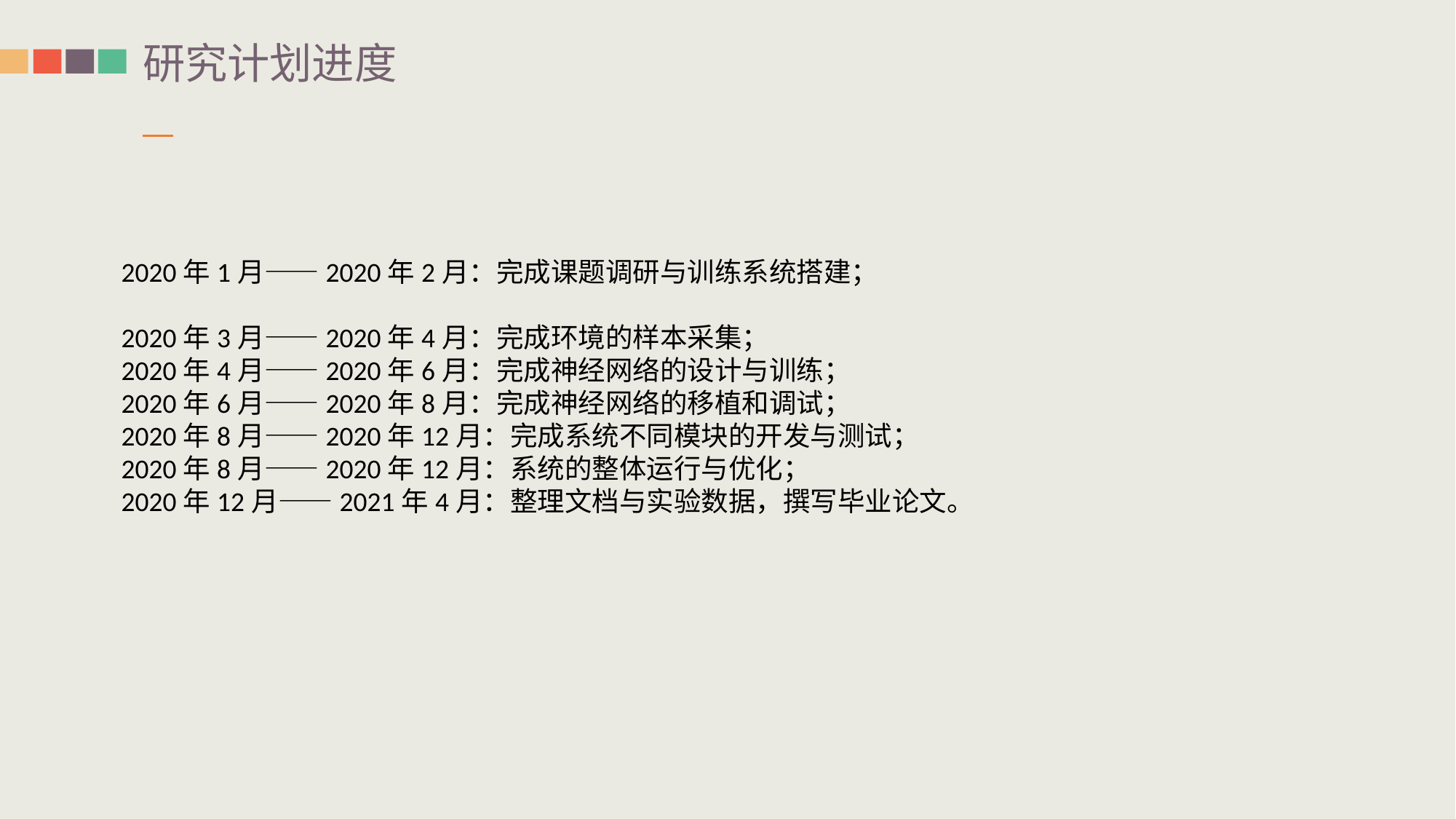

研究计划进度

2020年1月——2020年2月：完成课题调研与训练系统搭建；

2020年3月——2020年4月：完成环境的样本采集；
2020年4月——2020年6月：完成神经网络的设计与训练；
2020年6月——2020年8月：完成神经网络的移植和调试；
2020年8月——2020年12月：完成系统不同模块的开发与测试；
2020年8月——2020年12月：系统的整体运行与优化；
2020年12月——2021年4月：整理文档与实验数据，撰写毕业论文。